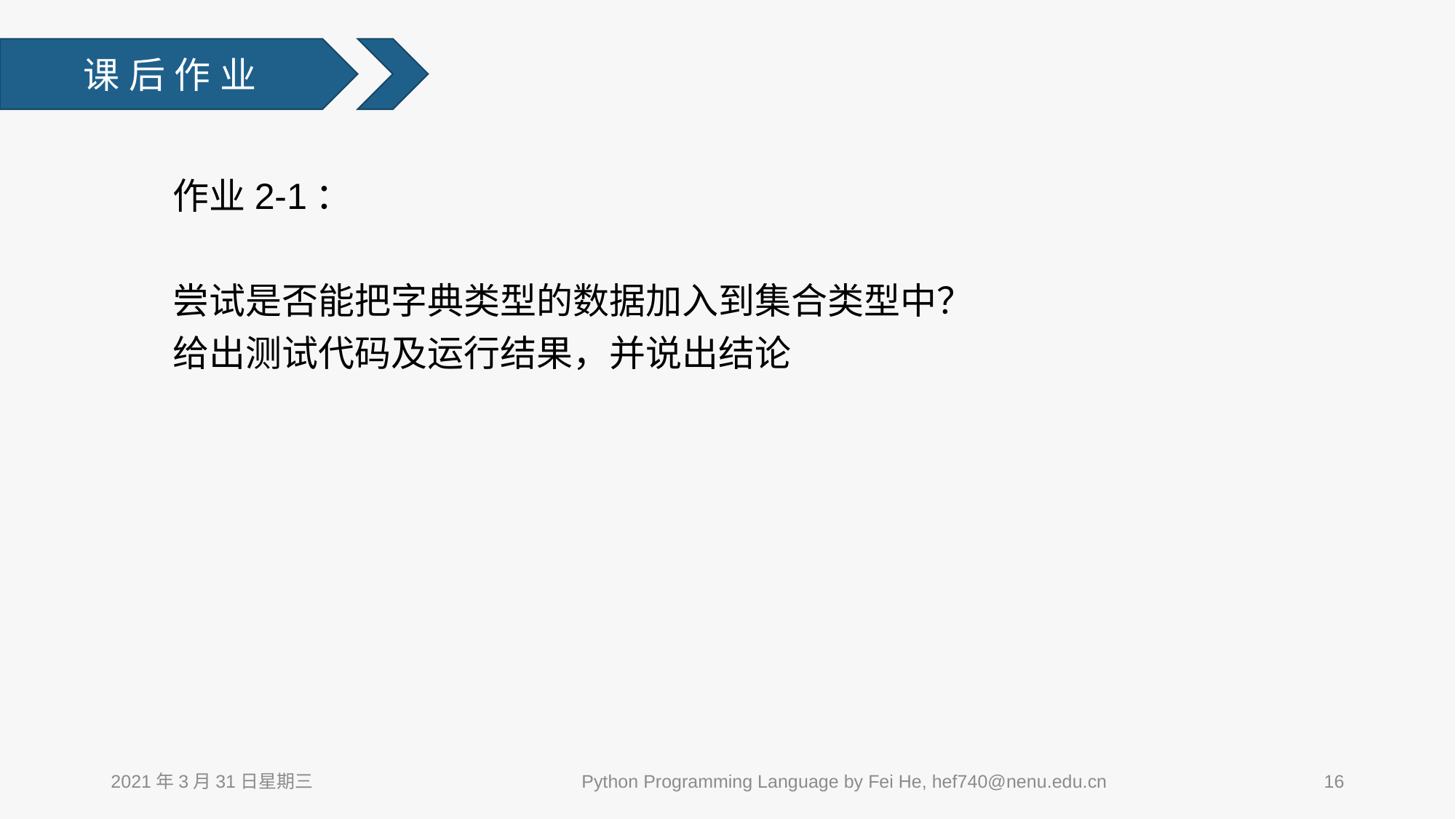

课后作业

作业2-1：

尝试是否能把字典类型的数据加入到集合类型中？
给出测试代码及运行结果，并说出结论
2021年3月31日星期三
Python Programming Language by Fei He, hef740@nenu.edu.cn
16